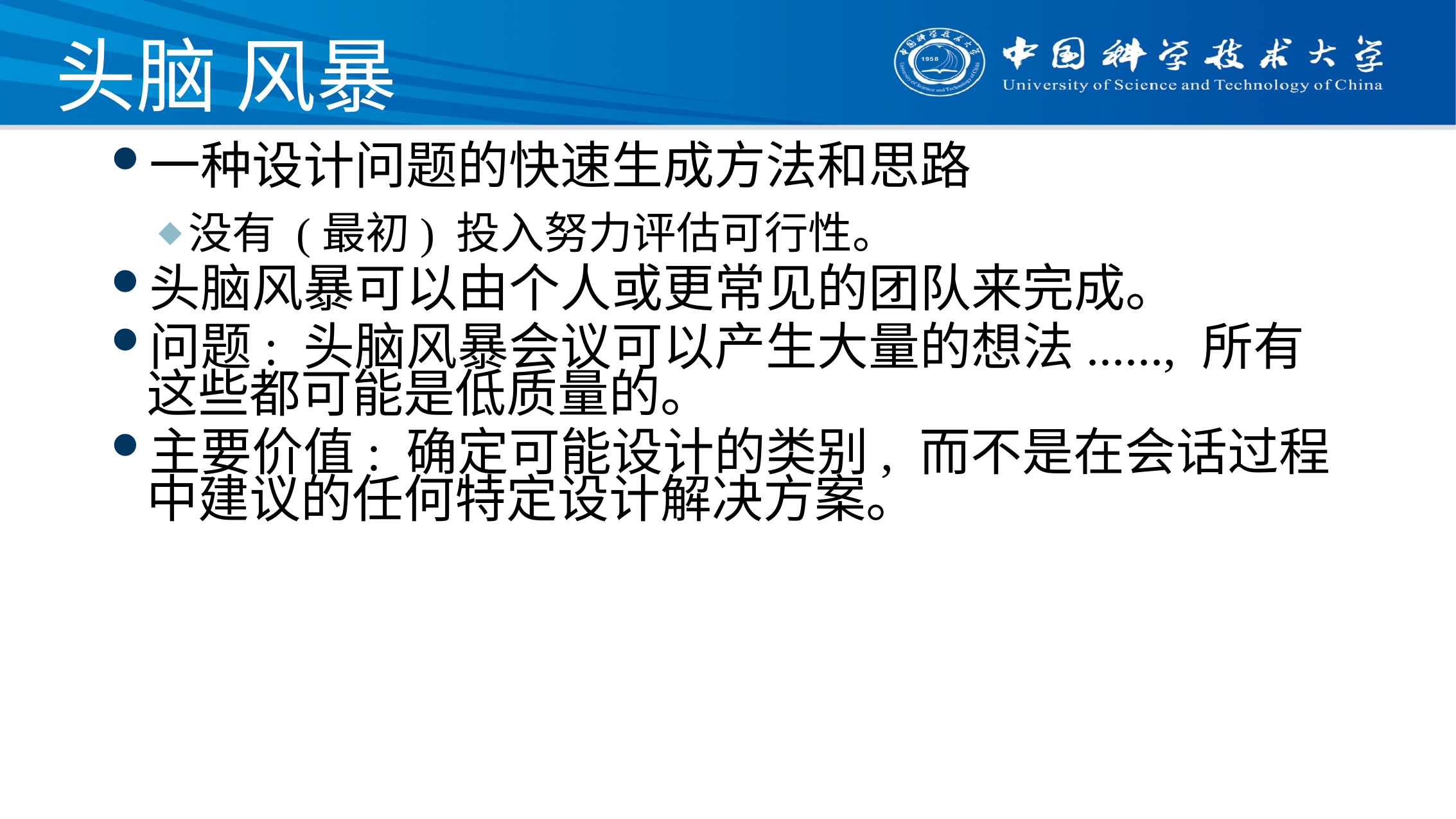

# 头脑 风暴
一种设计问题的快速生成方法和思路
没有 (最初) 投入努力评估可行性。
头脑风暴可以由个人或更常见的团队来完成。
问题: 头脑风暴会议可以产生大量的想法......, 所有这些都可能是低质量的。
主要价值: 确定可能设计的类别, 而不是在会话过程中建议的任何特定设计解决方案。